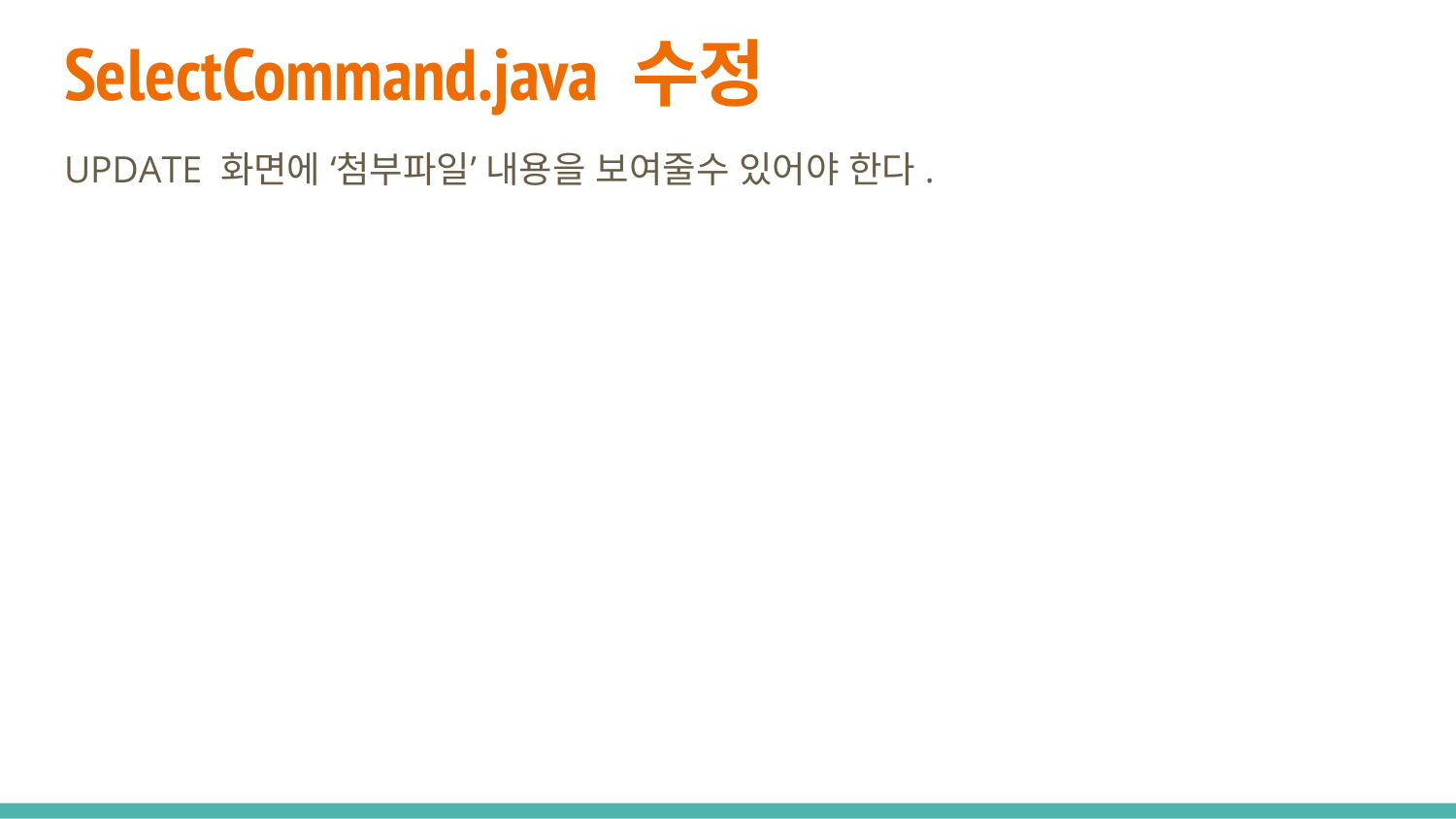

# SelectCommand.java 수정
UPDATE 화면에 ‘첨부파일’ 내용을 보여줄수 있어야 한다.